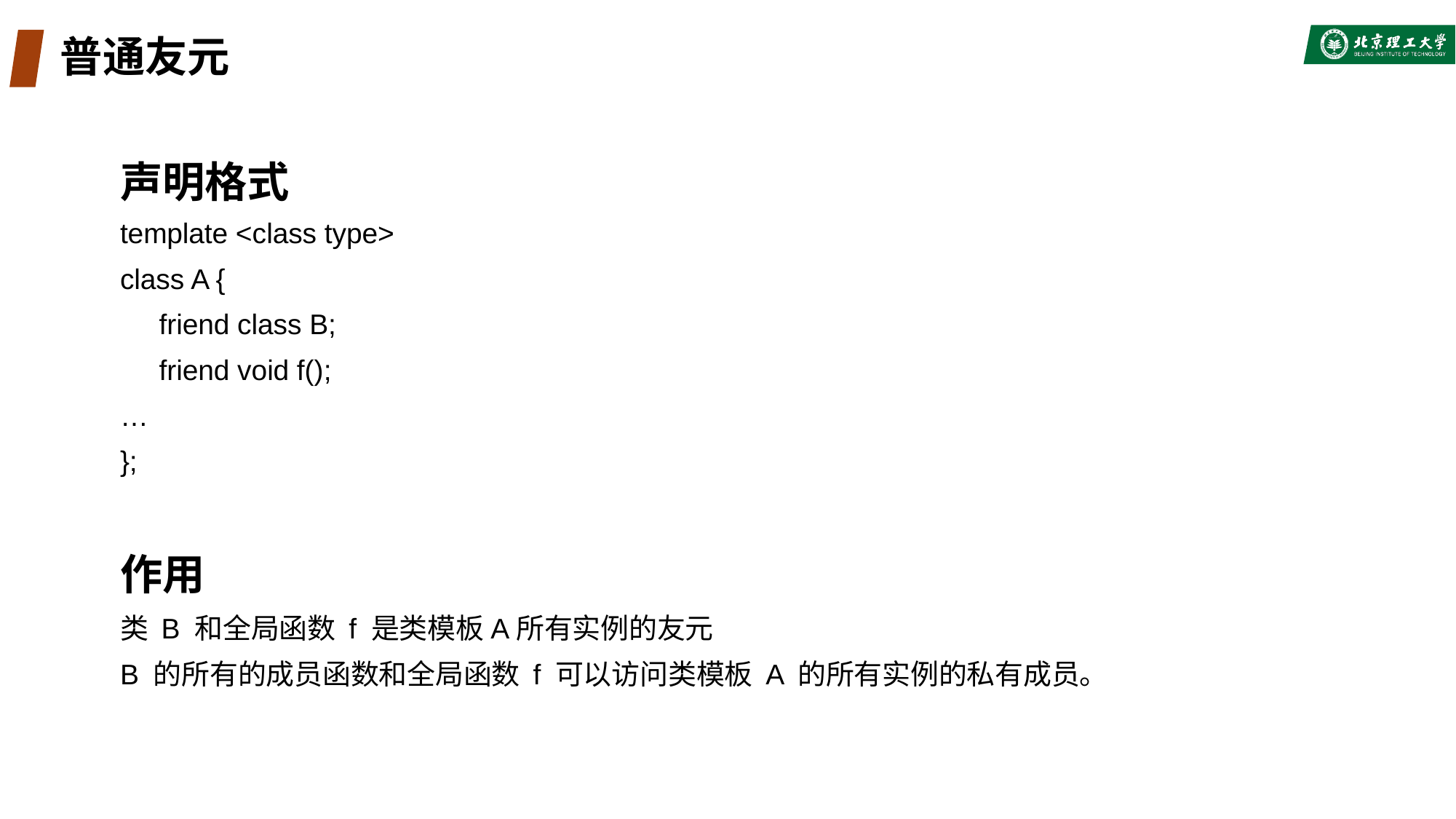

# 普通友元
声明格式
template <class type>
class A {
     friend class B;
     friend void f();
…
};

作用
类 B 和全局函数 f 是类模板A所有实例的友元
B 的所有的成员函数和全局函数 f 可以访问类模板 A 的所有实例的私有成员。